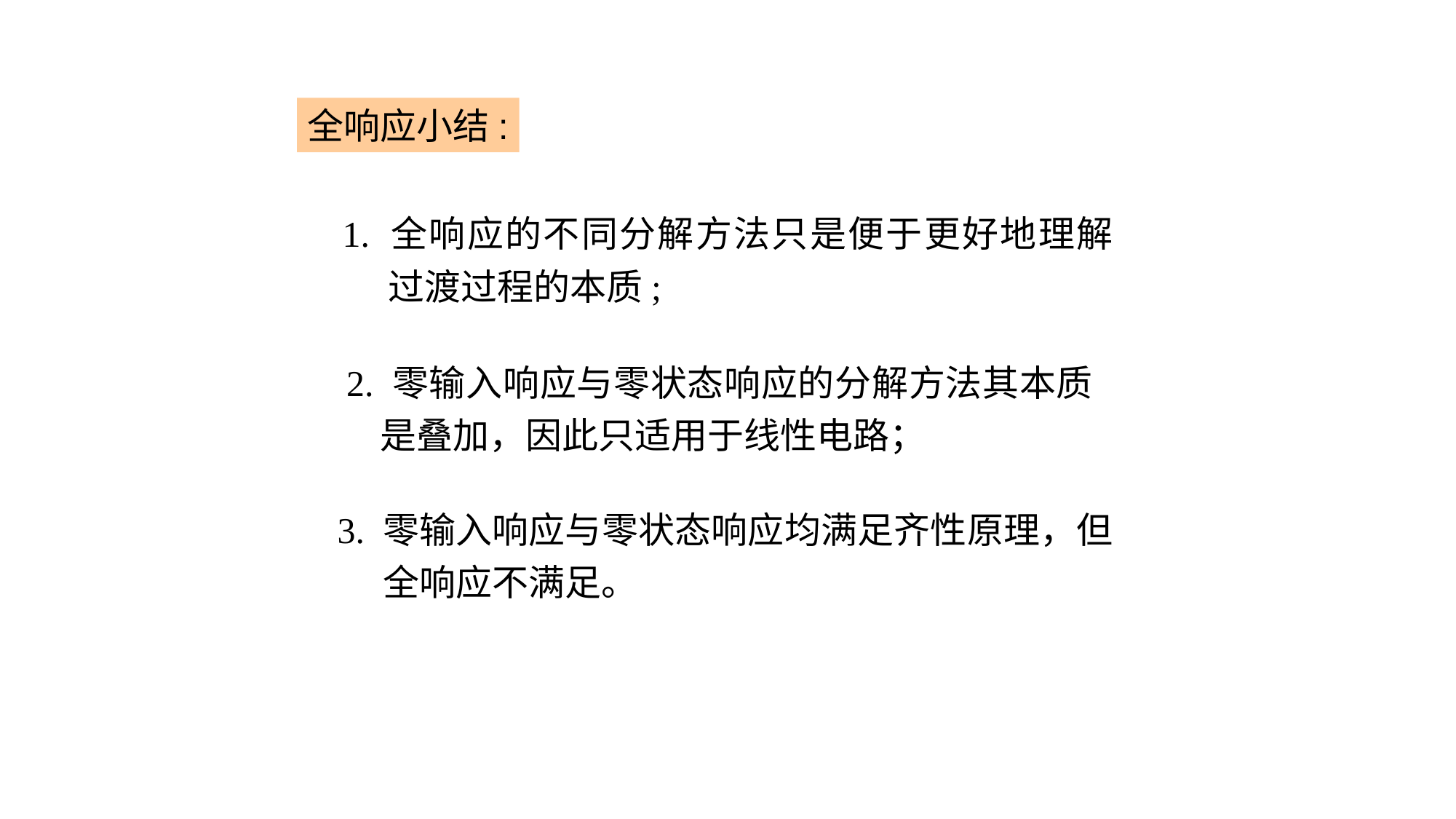

全响应小结:
1. 全响应的不同分解方法只是便于更好地理解过渡过程的本质;
2. 零输入响应与零状态响应的分解方法其本质是叠加，因此只适用于线性电路；
3. 零输入响应与零状态响应均满足齐性原理，但全响应不满足。